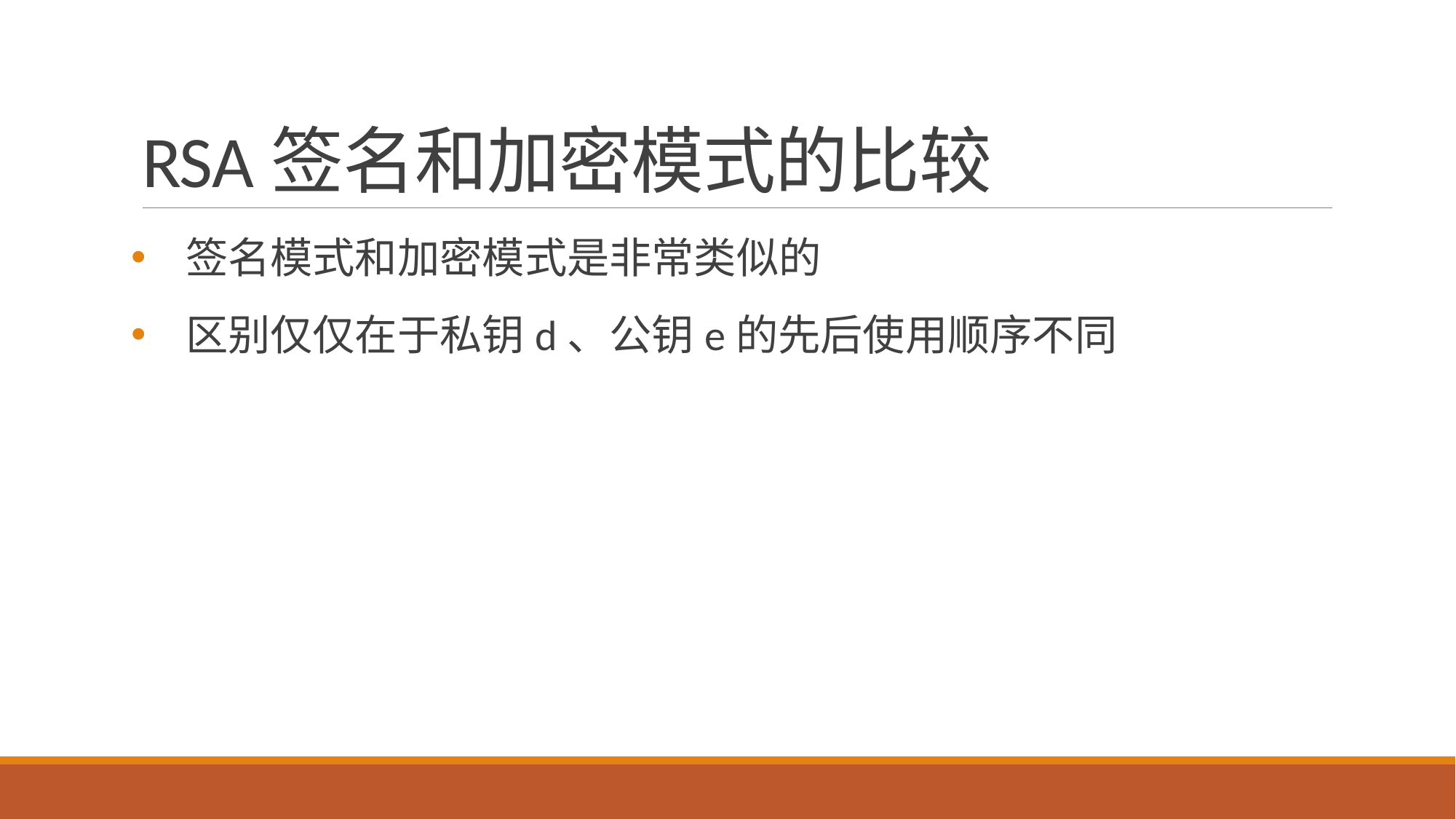

# RSA签名和加密模式的比较
签名模式和加密模式是非常类似的
区别仅仅在于私钥d、公钥e的先后使用顺序不同